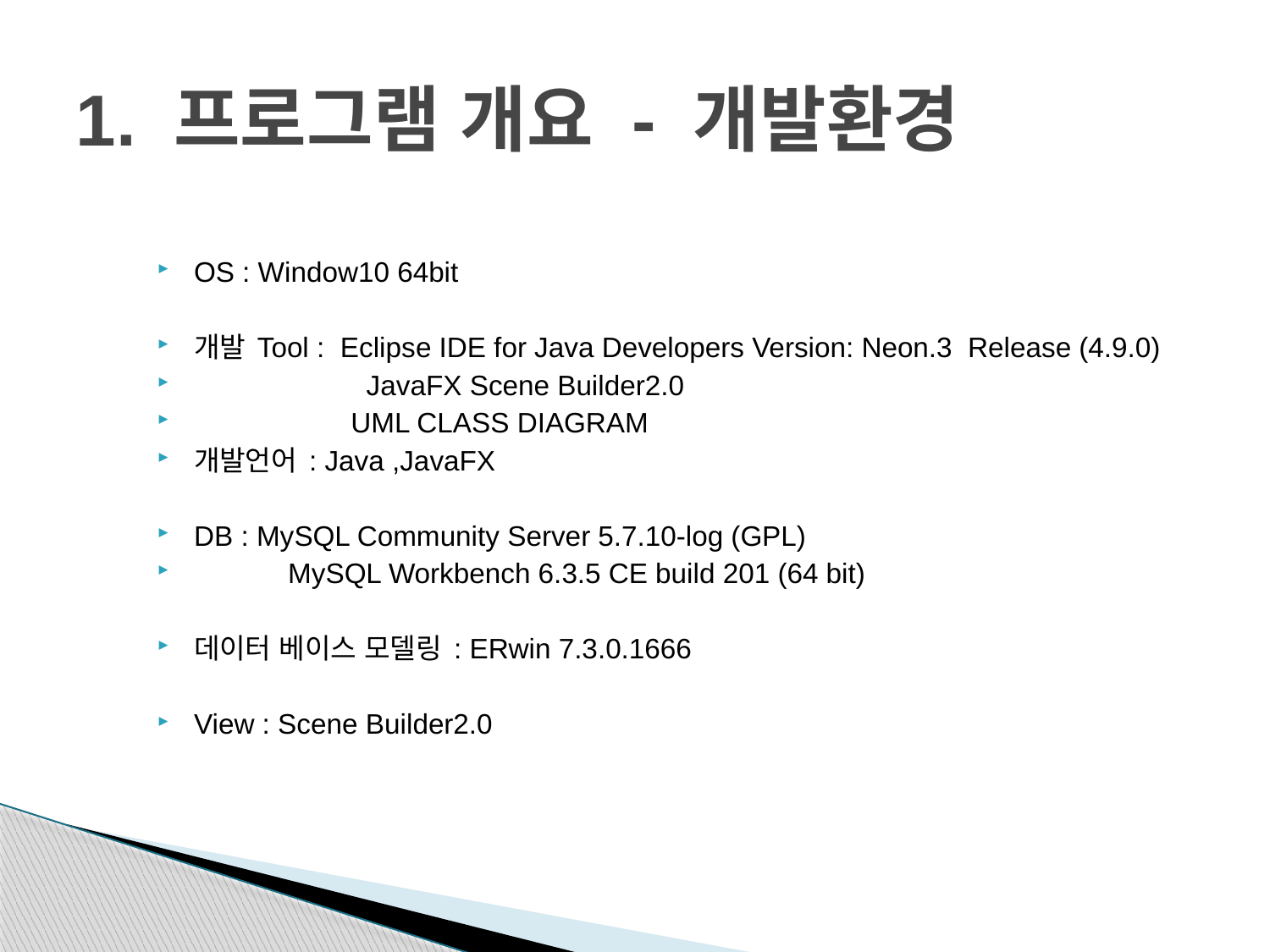

# 1. 프로그램 개요 - 개발환경
OS : Window10 64bit

개발 Tool :  Eclipse IDE for Java Developers Version: Neon.3  Release (4.9.0)
                      JavaFX Scene Builder2.0
                    UML CLASS DIAGRAM
개발언어 : Java ,JavaFX

DB : MySQL Community Server 5.7.10-log (GPL)
            MySQL Workbench 6.3.5 CE build 201 (64 bit)

데이터 베이스 모델링 : ERwin 7.3.0.1666

View : Scene Builder2.0